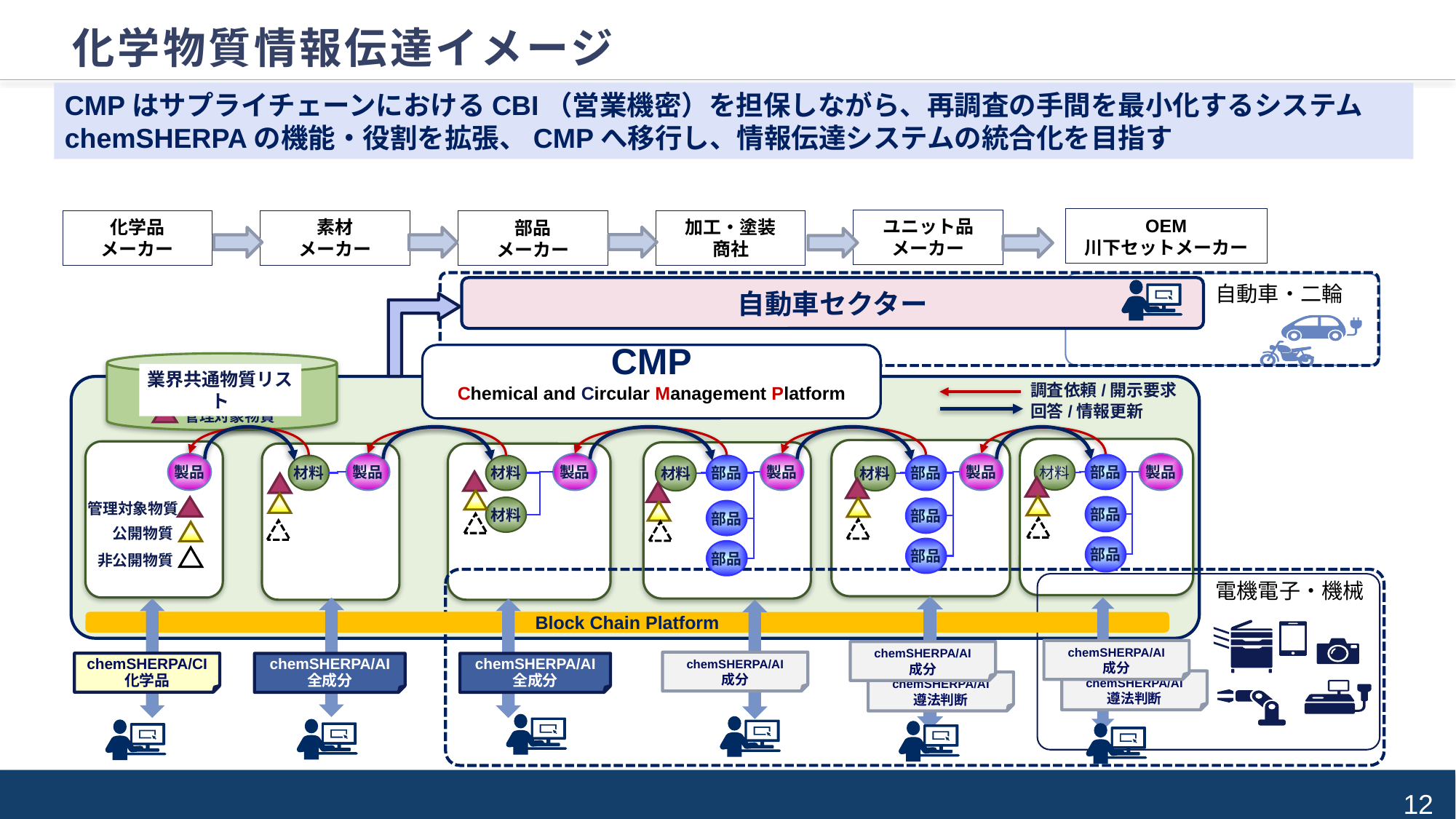

# 化学物質情報伝達イメージ
CMPはサプライチェーンにおけるCBI（営業機密）を担保しながら、再調査の手間を最小化するシステム
chemSHERPAの機能・役割を拡張、CMPへ移行し、情報伝達システムの統合化を目指す
OEM
川下セットメーカー
ユニット品
メーカー
化学品
メーカー
素材
メーカー
加工・塗装
商社
部品
メーカー

自動車・二輪
自動車セクター

CMP
Chemical and Circular Management Platform

業界共通物質リスト
調査依頼/開示要求

回答/情報更新
管理対象物質

製品
製品
製品
製品
製品
製品
部品
材料
材料
材料
部品
部品
材料
材料

管理対象物質

部品

材料

部品
部品

公開物質

部品
部品
部品
非公開物質

電機電子・機械

Block Chain Platform

chemSHERPA/AI
成分
chemSHERPA/AI
成分
chemSHERPA/AI
成分
chemSHERPA/CI
化学品
chemSHERPA/AI
全成分
chemSHERPA/AI
全成分
chemSHERPA/AI
遵法判断
chemSHERPA/AI
遵法判断